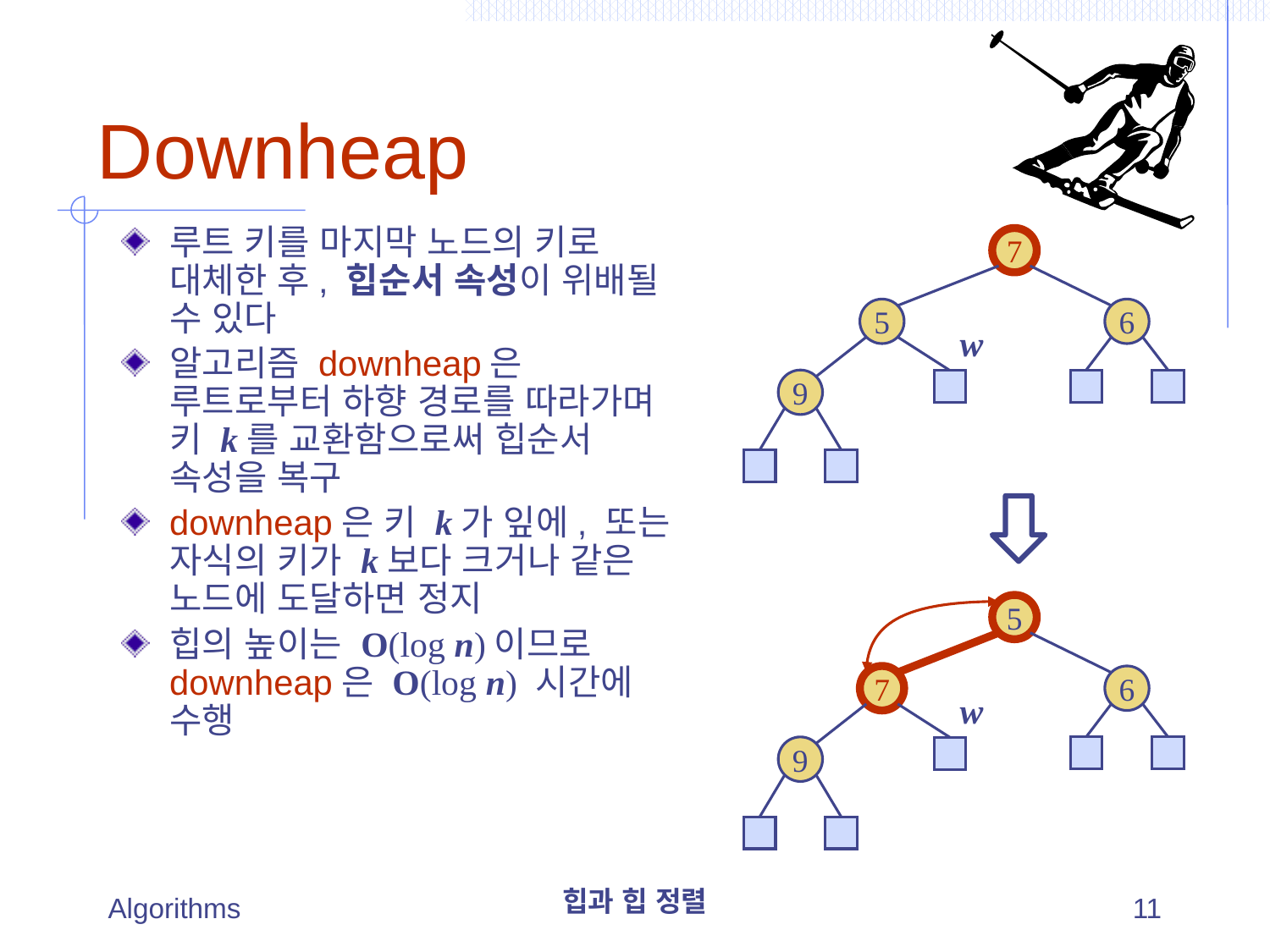

# Downheap
루트 키를 마지막 노드의 키로 대체한 후, 힙순서 속성이 위배될 수 있다
알고리즘 downheap은 루트로부터 하향 경로를 따라가며 키 k를 교환함으로써 힙순서 속성을 복구
downheap은 키 k가 잎에, 또는 자식의 키가 k보다 크거나 같은 노드에 도달하면 정지
힙의 높이는 O(log n)이므로 downheap은 O(log n) 시간에 수행
7
5
6
w
9

5
7
6
w
9

Algorithms
힙과 힙 정렬
11